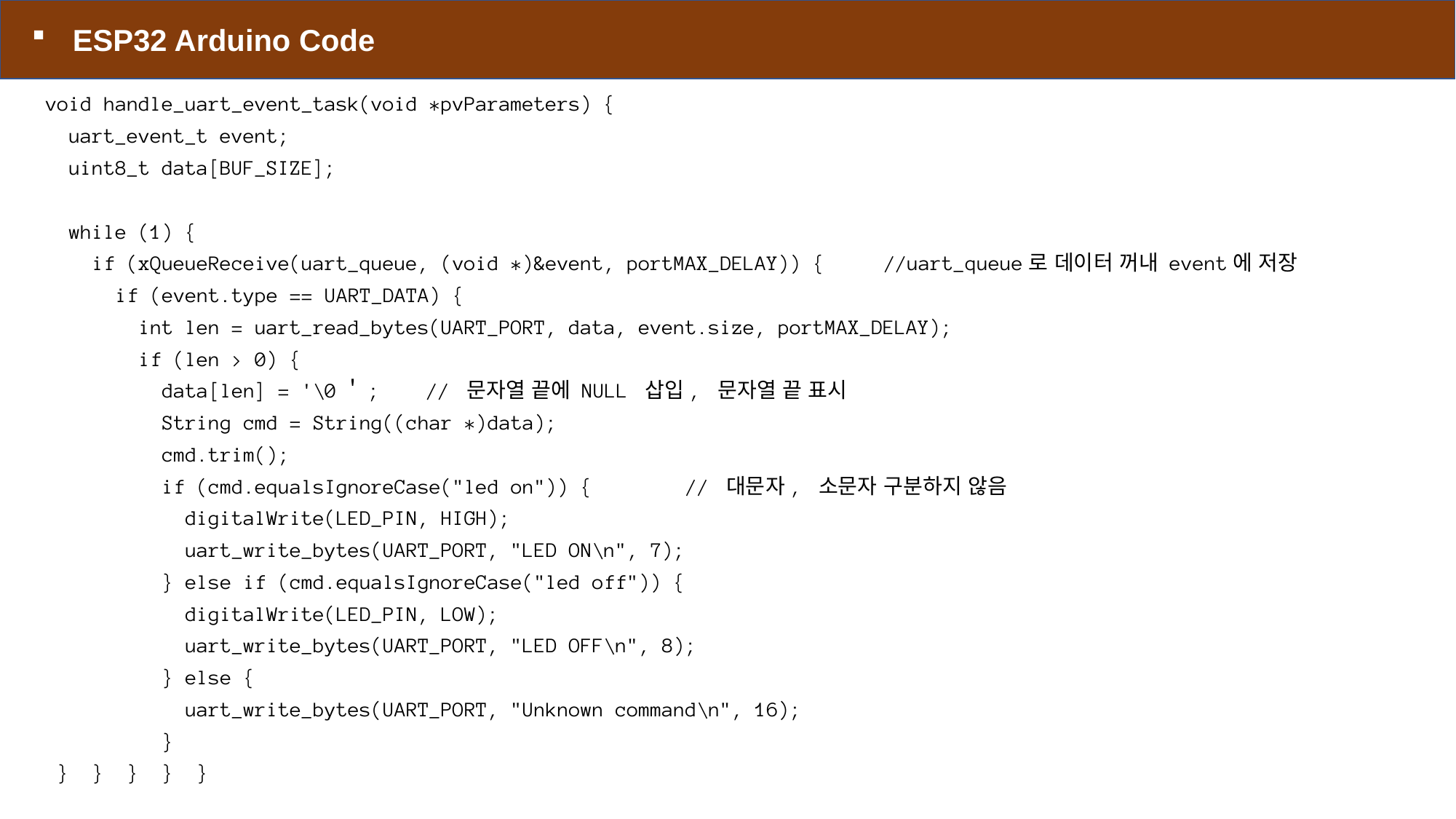

ESP32 Arduino Code
void handle_uart_event_task(void *pvParameters) {
  uart_event_t event;
  uint8_t data[BUF_SIZE];

  while (1) {
    if (xQueueReceive(uart_queue, (void *)&event, portMAX_DELAY)) {     //uart_queue로 데이터 꺼내 event에 저장
      if (event.type == UART_DATA) {
        int len = uart_read_bytes(UART_PORT, data, event.size, portMAX_DELAY);
        if (len > 0) {
          data[len] = '\0＇;    // 문자열 끝에 NULL 삽입, 문자열 끝 표시
          String cmd = String((char *)data);
          cmd.trim();
          if (cmd.equalsIgnoreCase("led on")) {        // 대문자, 소문자 구분하지 않음
            digitalWrite(LED_PIN, HIGH);
            uart_write_bytes(UART_PORT, "LED ON\n", 7);
          } else if (cmd.equalsIgnoreCase("led off")) {
            digitalWrite(LED_PIN, LOW);
            uart_write_bytes(UART_PORT, "LED OFF\n", 8);
          } else {
            uart_write_bytes(UART_PORT, "Unknown command\n", 16);
          }
 }  }  }  }  }